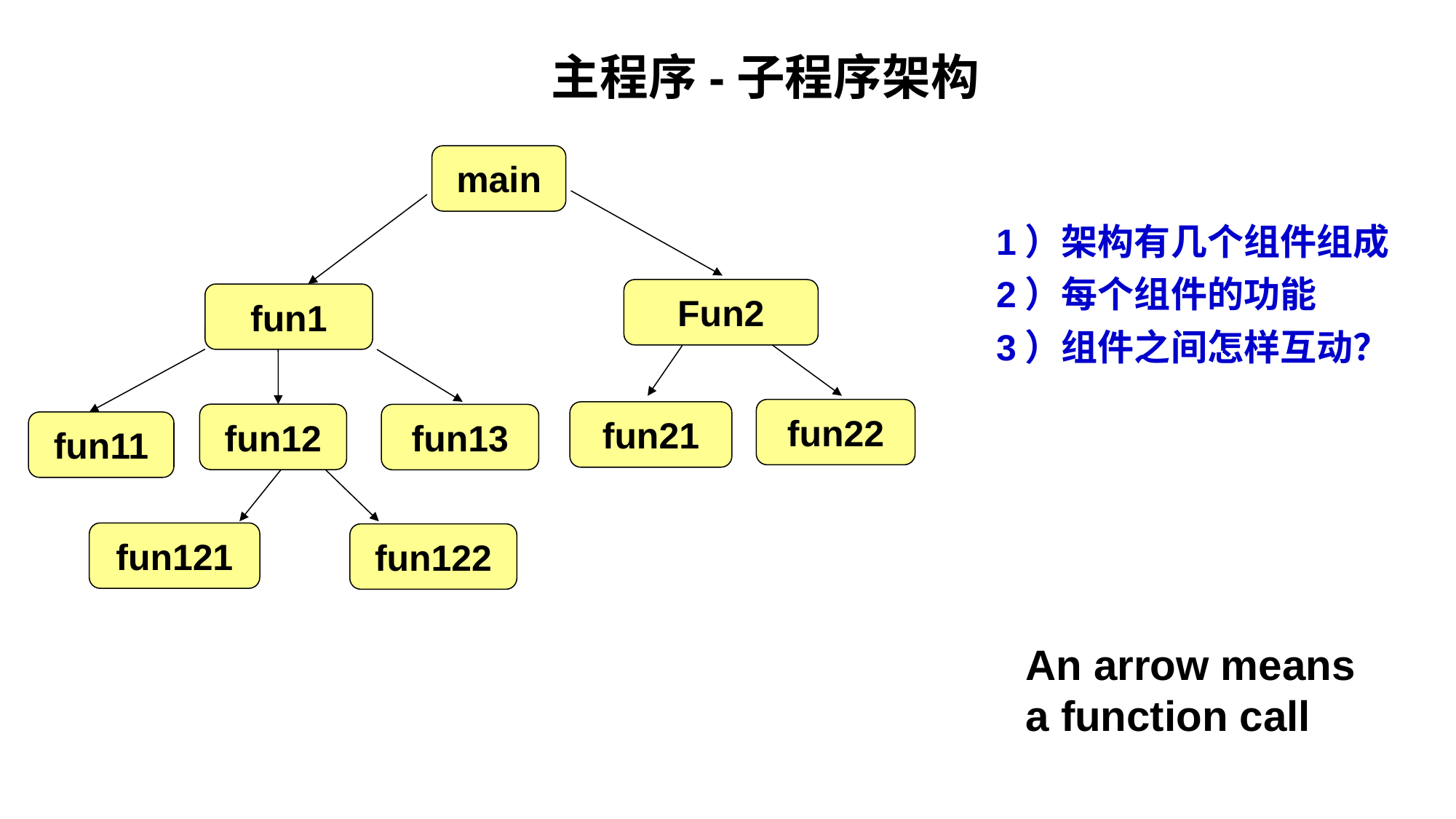

主程序-子程序架构
main

1）架构有几个组件组成
2）每个组件的功能
3）组件之间怎样互动？
Fun2
fun1

fun22
fun21
fun12
fun13
fun11

fun121
fun122
An arrow means a function call